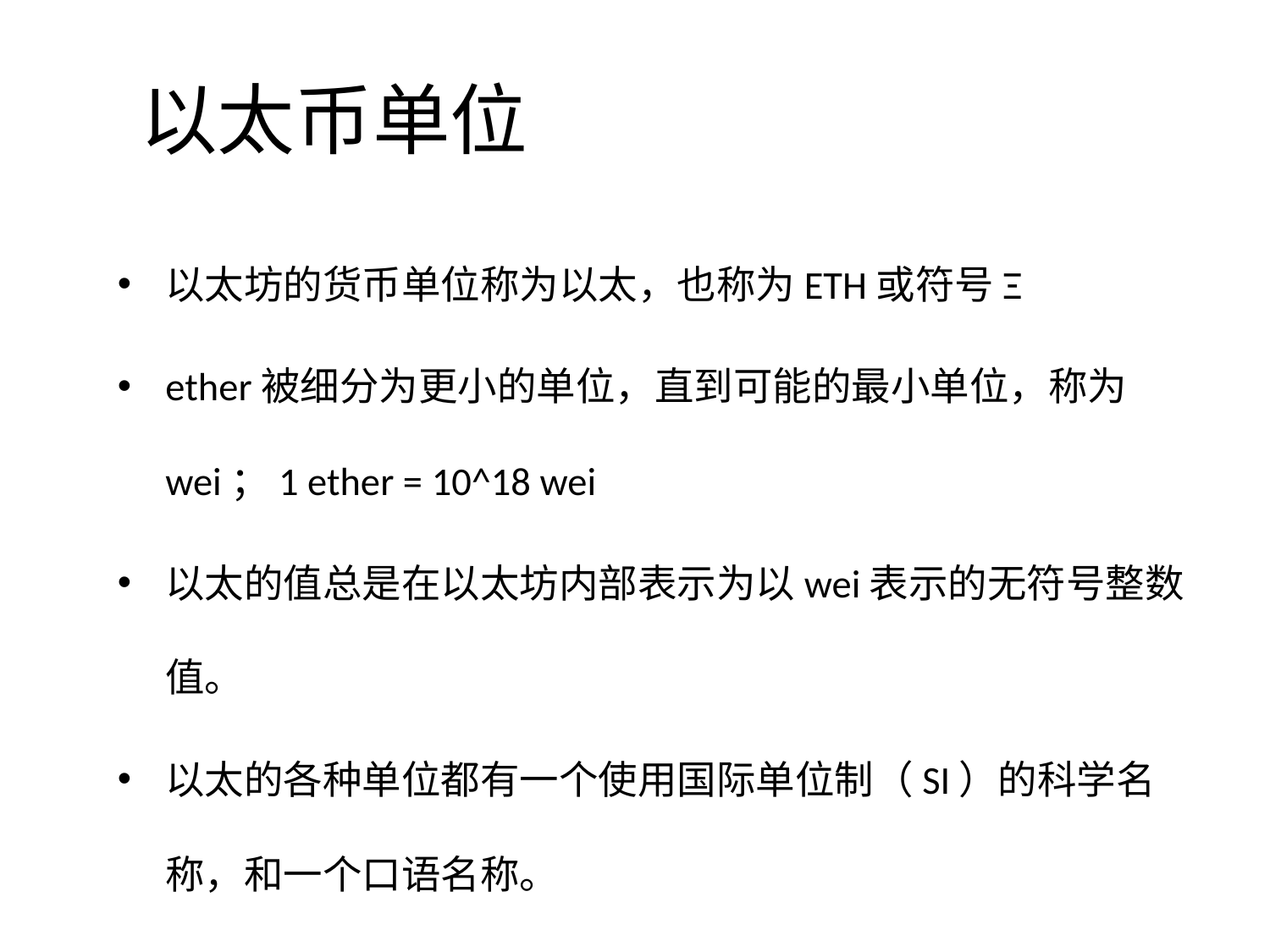

# 以太币单位
以太坊的货币单位称为以太，也称为ETH或符号Ξ
ether被细分为更小的单位，直到可能的最小单位，称为wei；1 ether = 10^18 wei
以太的值总是在以太坊内部表示为以wei表示的无符号整数值。
以太的各种单位都有一个使用国际单位制（SI）的科学名称，和一个口语名称。